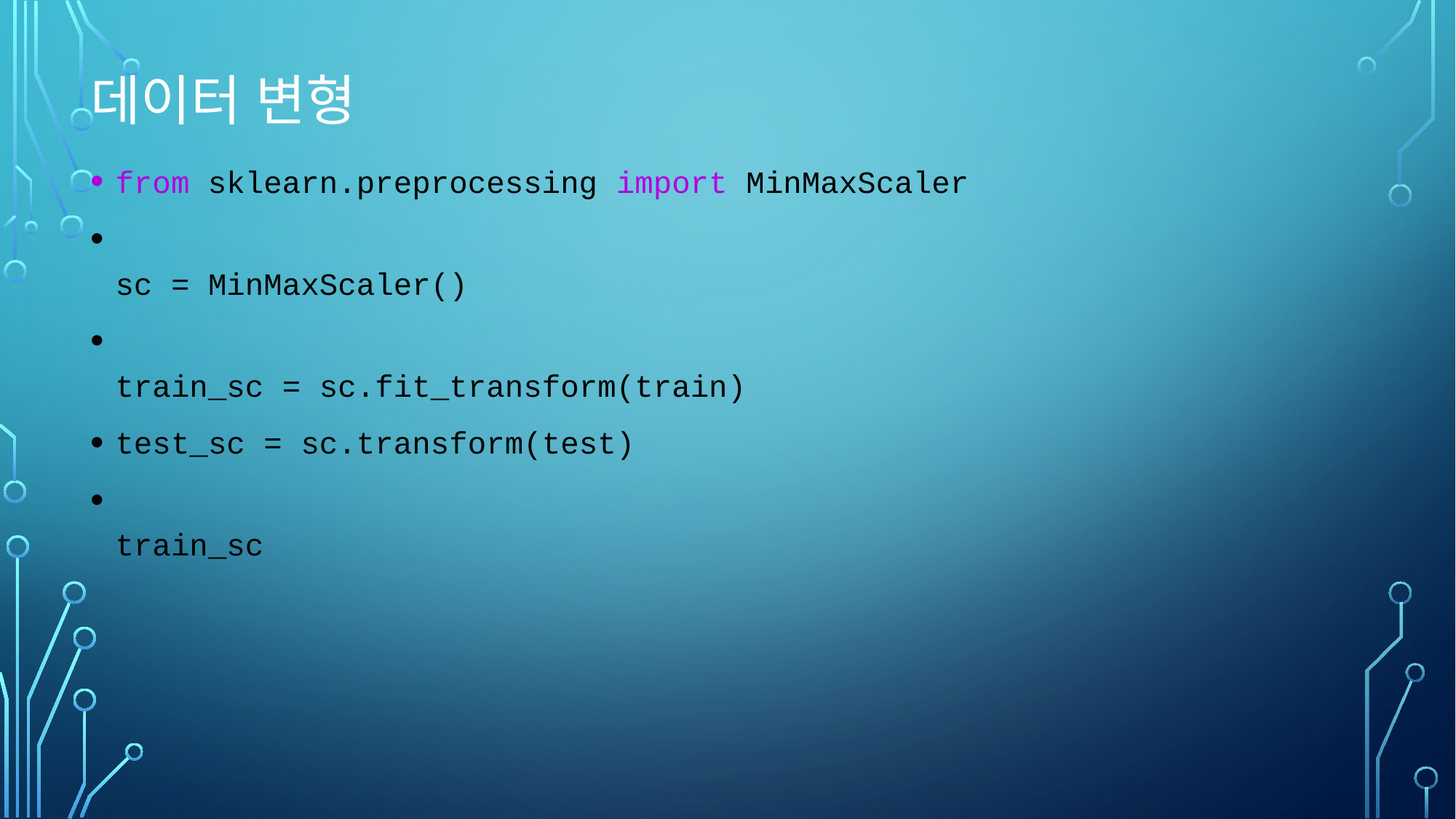

# 데이터 변형
from sklearn.preprocessing import MinMaxScaler
sc = MinMaxScaler()
train_sc = sc.fit_transform(train)
test_sc = sc.transform(test)
train_sc